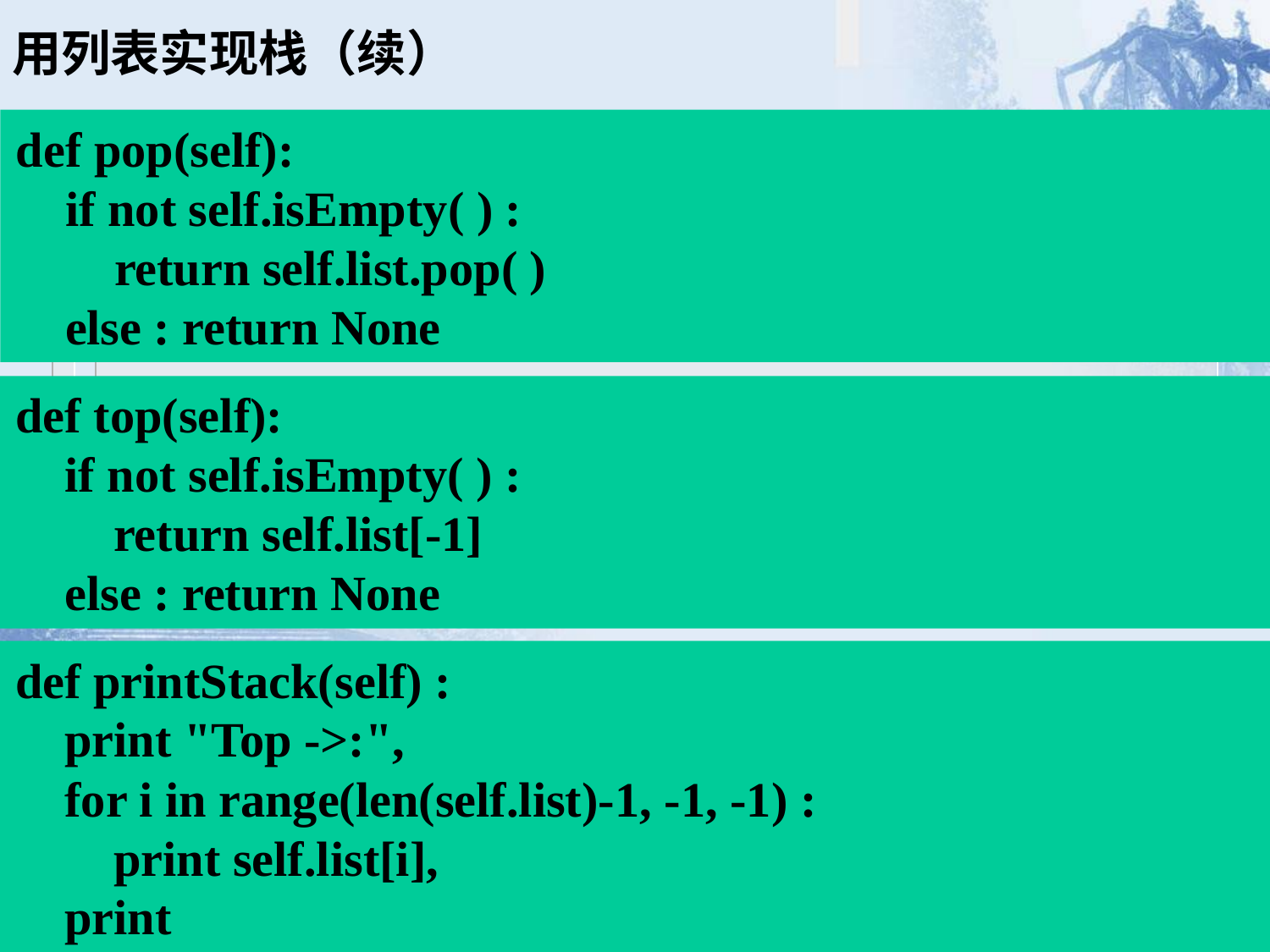

用列表实现栈（续）
def pop(self):
    if not self.isEmpty( ) :
        return self.list.pop( )
    else : return None
def top(self):
    if not self.isEmpty( ) :
        return self.list[-1]
    else : return None
def printStack(self) :
    print "Top ->:",
    for i in range(len(self.list)-1, -1, -1) :
        print self.list[i],
    print